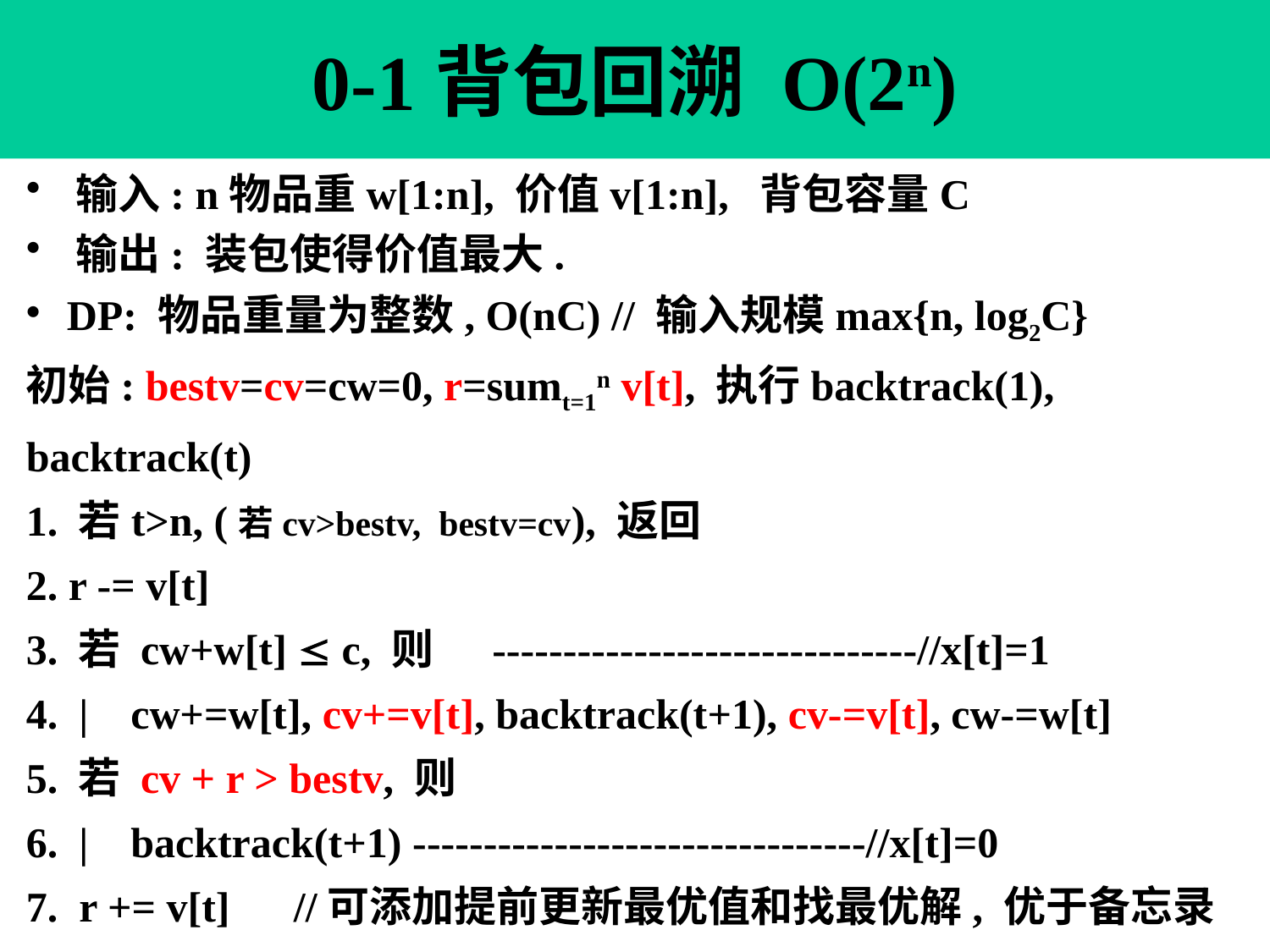

# 0-1背包回溯 O(2n)
 输入: n物品重w[1:n], 价值v[1:n],  背包容量C
 输出: 装包使得价值最大.
 DP: 物品重量为整数, O(nC) // 输入规模max{n, log2C}
初始: bestv=cv=cw=0, r=sumt=1n v[t], 执行backtrack(1),
backtrack(t)
1. 若t>n, (若cv>bestv,  bestv=cv), 返回
2. r -= v[t]
3. 若 cw+w[t] ≤ c, 则     ------------------------------//x[t]=1
4.  |    cw+=w[t], cv+=v[t], backtrack(t+1), cv-=v[t], cw-=w[t]
5. 若 cv + r > bestv, 则
6.  |    backtrack(t+1) --------------------------------//x[t]=0
7.  r += v[t]      //可添加提前更新最优值和找最优解, 优于备忘录